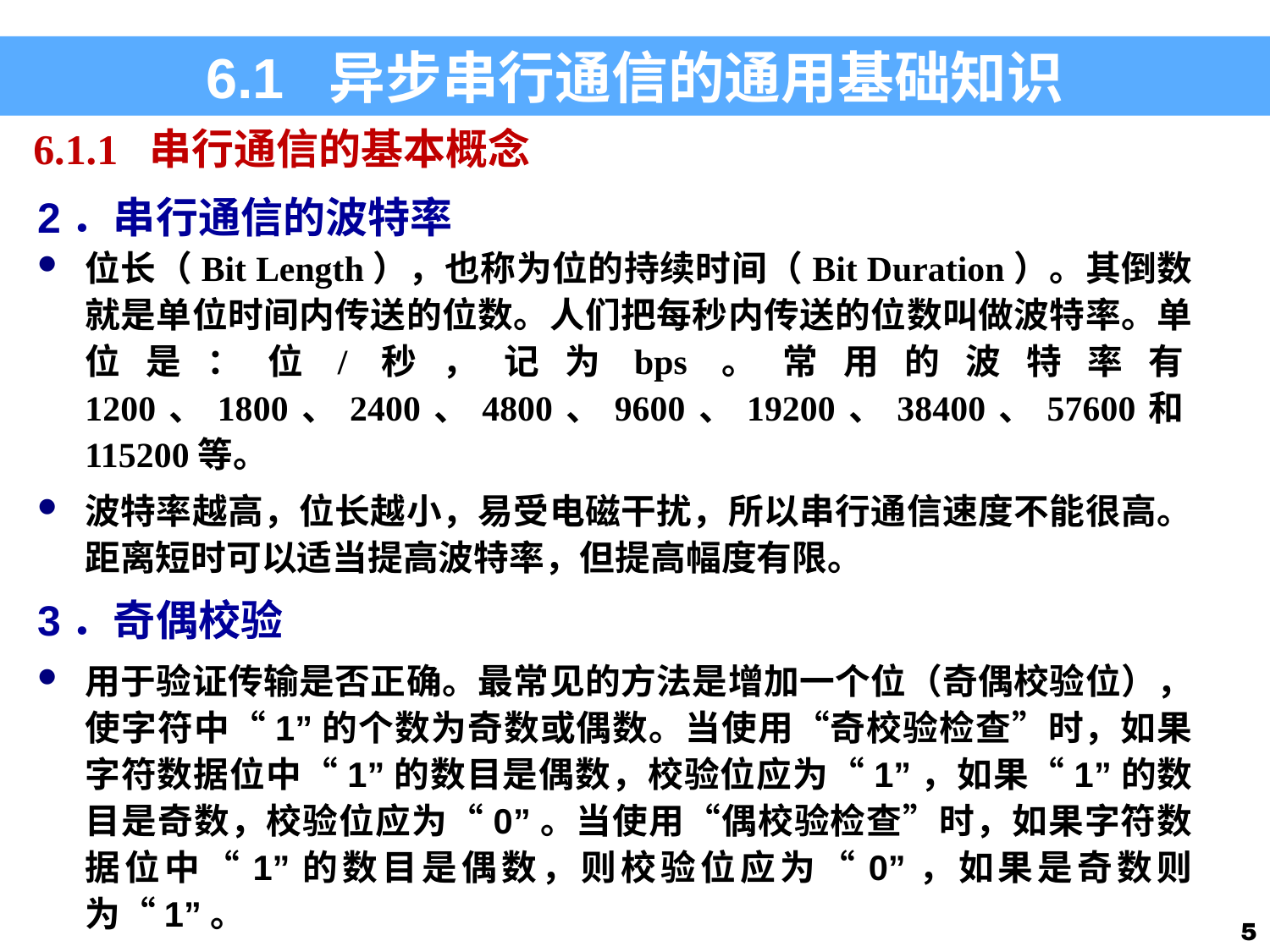

6.1  异步串行通信的通用基础知识
6.1.1  串行通信的基本概念
2．串行通信的波特率
位长（Bit Length），也称为位的持续时间（Bit Duration）。其倒数就是单位时间内传送的位数。人们把每秒内传送的位数叫做波特率。单位是：位/秒，记为bps。常用的波特率有1200、1800、2400、4800、9600、19200、38400、57600和115200等。
波特率越高，位长越小，易受电磁干扰，所以串行通信速度不能很高。距离短时可以适当提高波特率，但提高幅度有限。
3．奇偶校验
用于验证传输是否正确。最常见的方法是增加一个位（奇偶校验位），使字符中“1”的个数为奇数或偶数。当使用“奇校验检查”时，如果字符数据位中“1”的数目是偶数，校验位应为“1”，如果“1”的数目是奇数，校验位应为“0”。当使用“偶校验检查”时，如果字符数据位中“1”的数目是偶数，则校验位应为“0”，如果是奇数则为“1”。
5